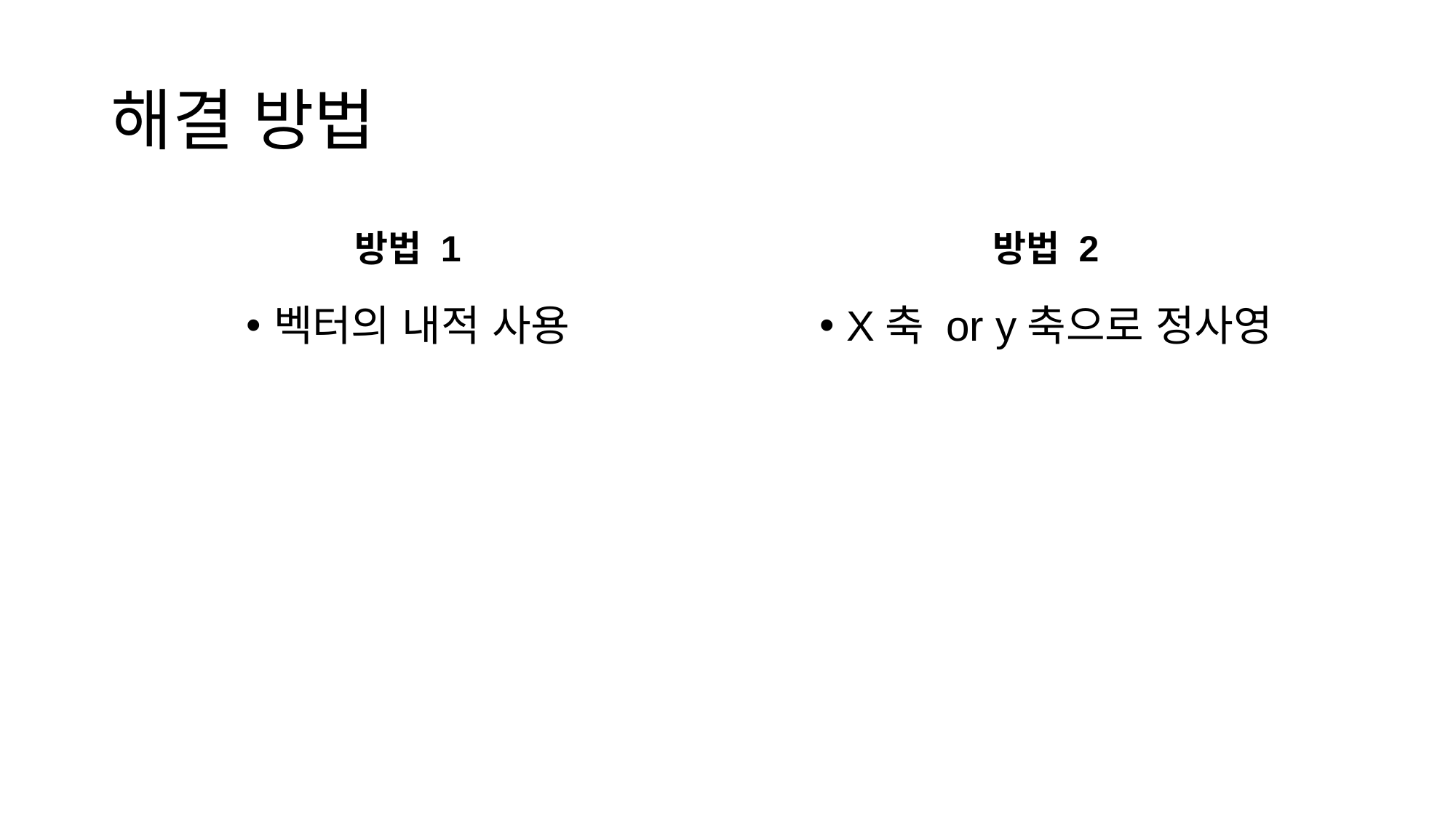

# 해결 방법
방법 1
방법 2
벡터의 내적 사용
X축 or y축으로 정사영